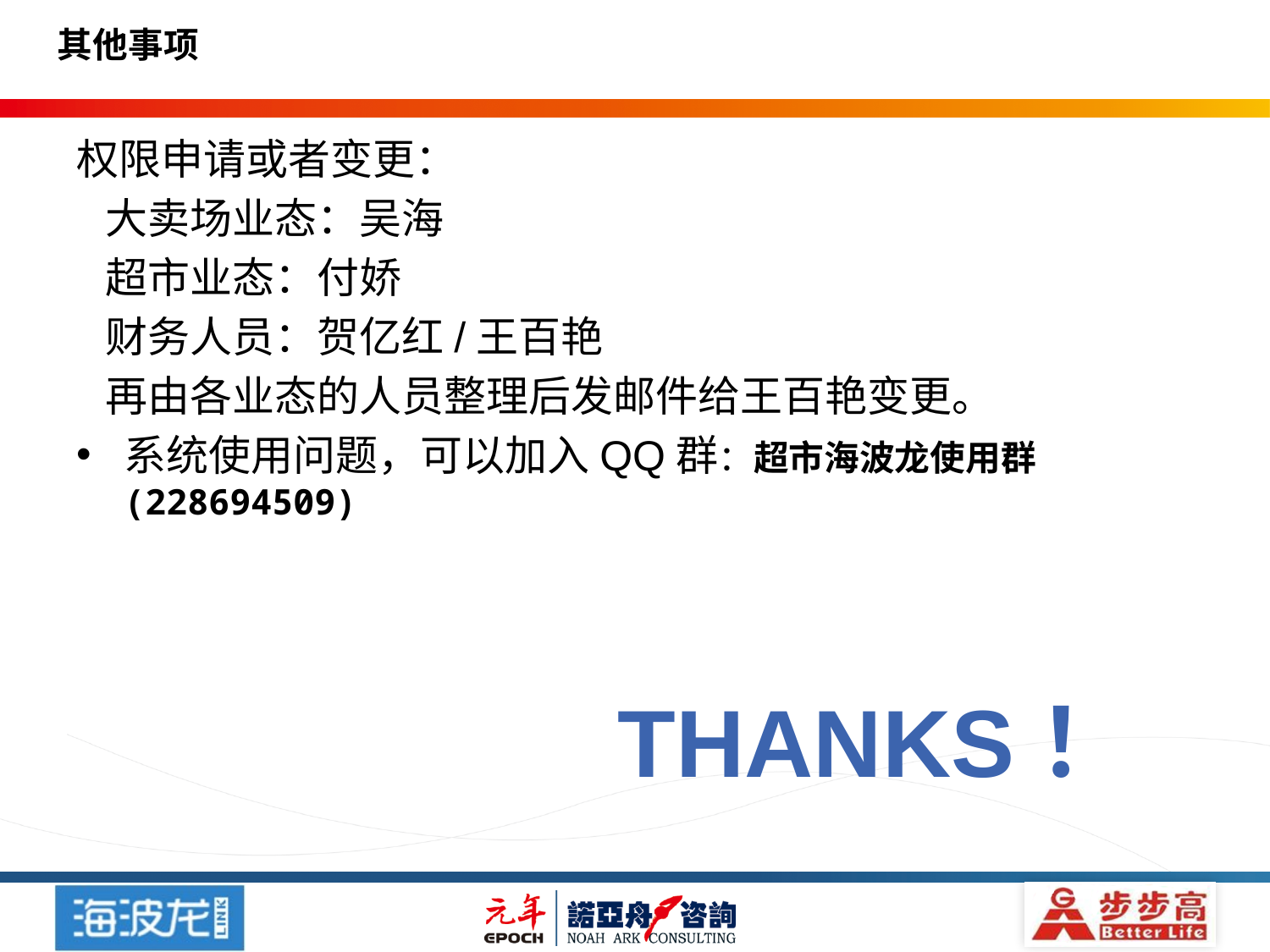

# 其他事项
权限申请或者变更：
  大卖场业态：吴海
  超市业态：付娇
  财务人员：贺亿红/王百艳
  再由各业态的人员整理后发邮件给王百艳变更。
系统使用问题，可以加入QQ群：超市海波龙使用群(228694509)

Thanks！